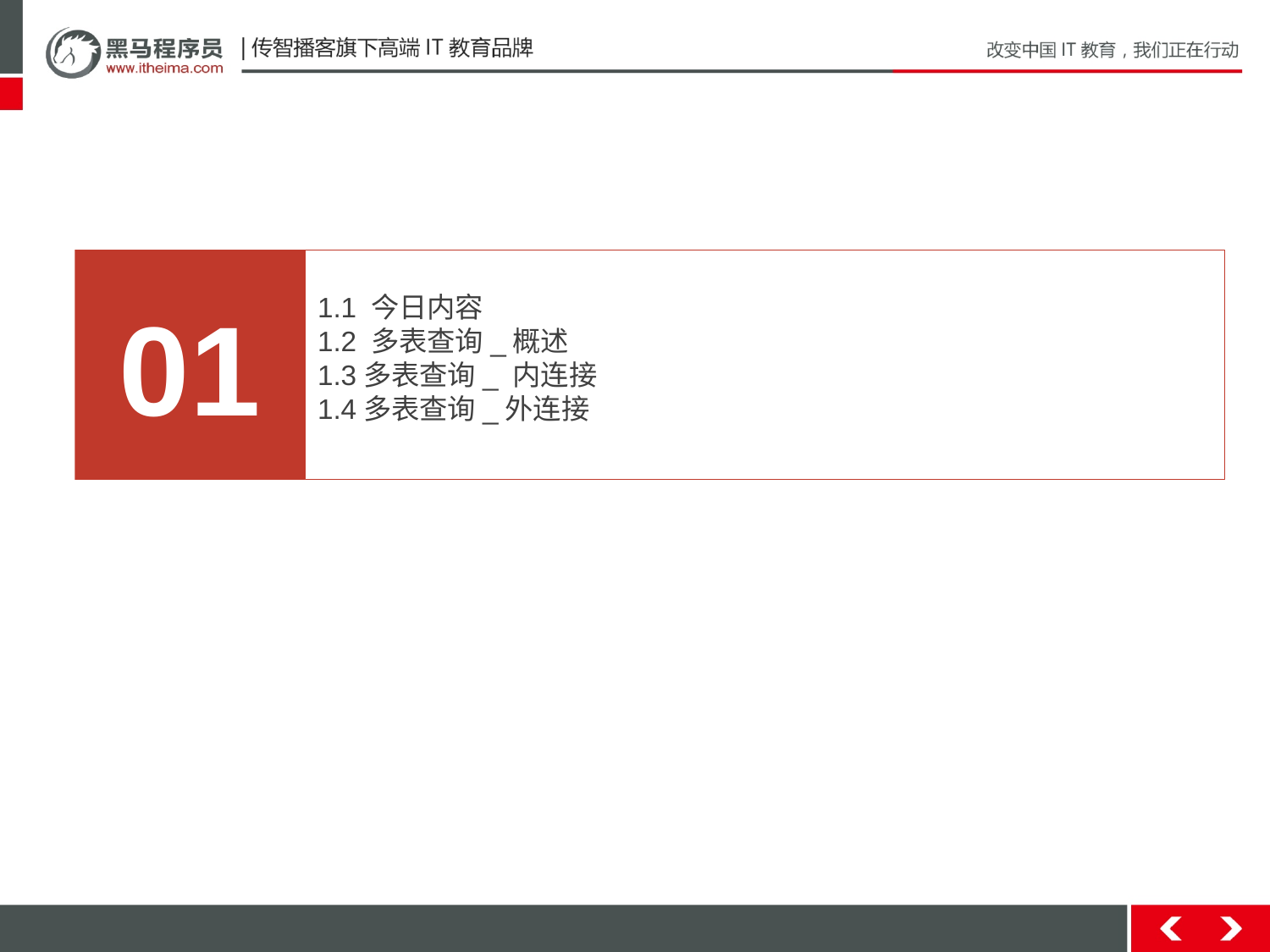

01

1.1 今日内容
1.2 多表查询_概述
1.3多表查询_ 内连接
1.4多表查询_外连接